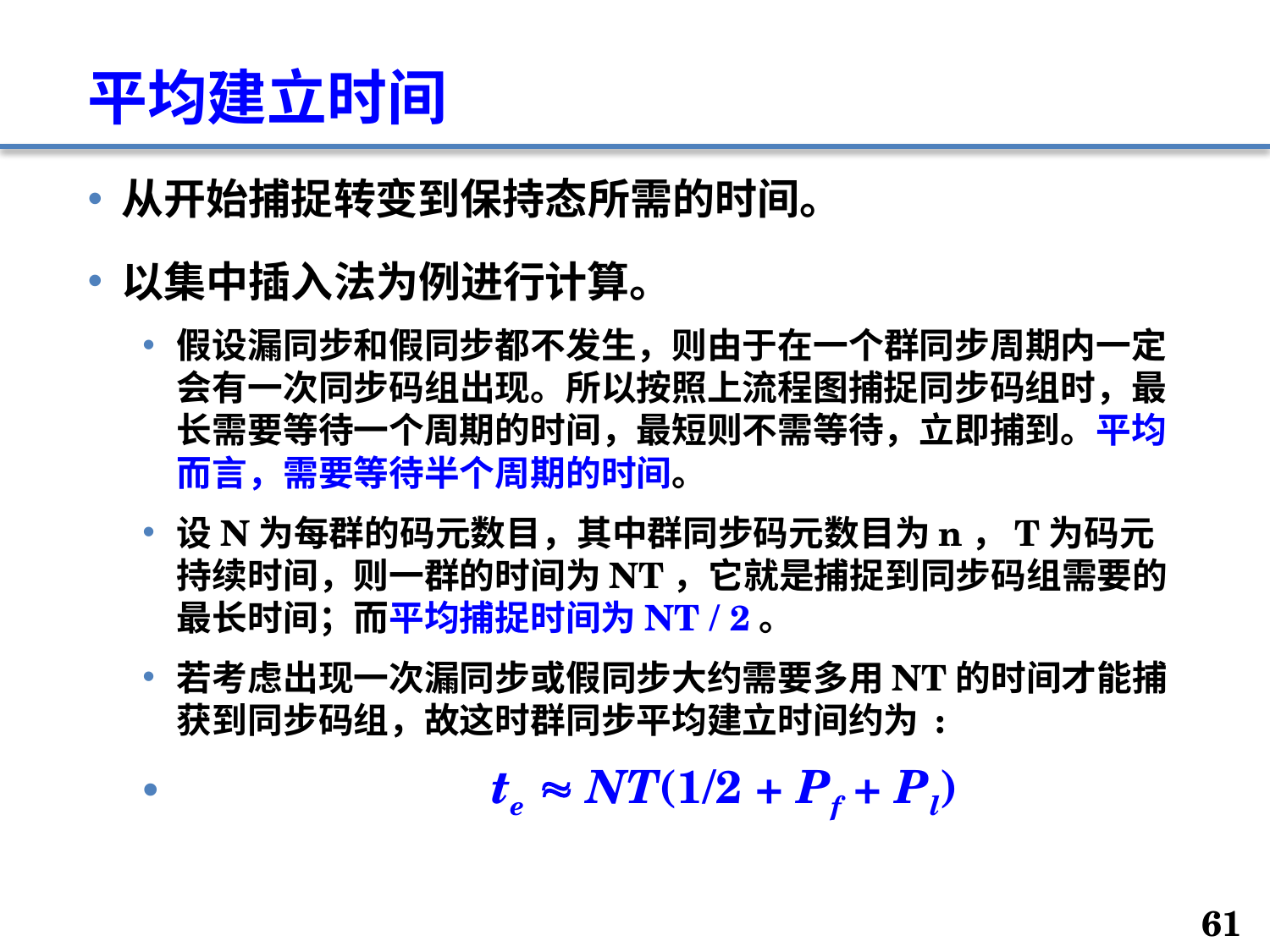

# 平均建立时间
从开始捕捉转变到保持态所需的时间。
以集中插入法为例进行计算。
假设漏同步和假同步都不发生，则由于在一个群同步周期内一定会有一次同步码组出现。所以按照上流程图捕捉同步码组时，最长需要等待一个周期的时间，最短则不需等待，立即捕到。平均而言，需要等待半个周期的时间。
设N为每群的码元数目，其中群同步码元数目为n，T为码元持续时间，则一群的时间为NT，它就是捕捉到同步码组需要的最长时间；而平均捕捉时间为NT / 2。
若考虑出现一次漏同步或假同步大约需要多用NT的时间才能捕获到同步码组，故这时群同步平均建立时间约为 :
                        te ≈ NT(1/2 + Pf + Pl)
61